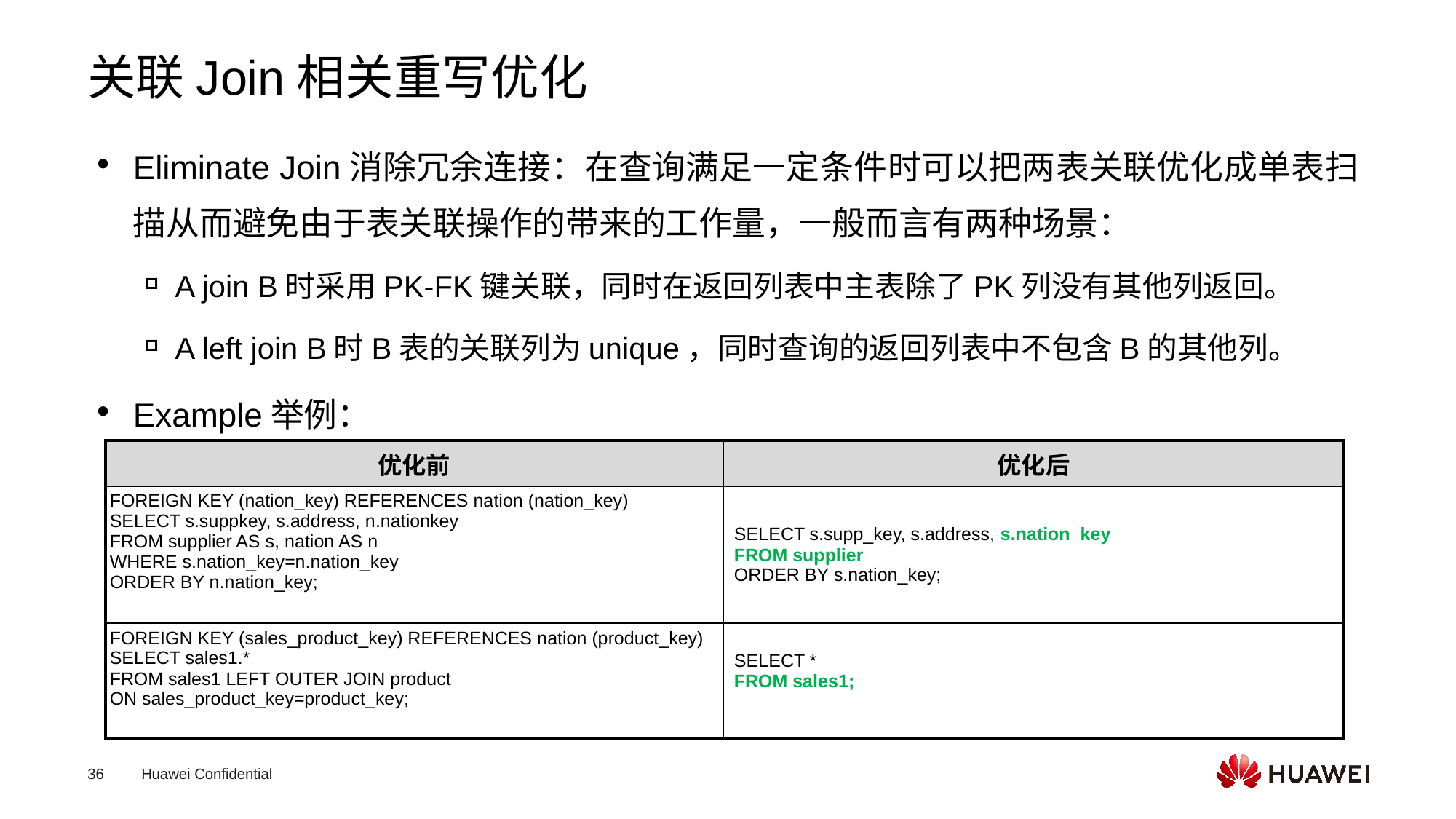

# 关联Join相关重写优化
Eliminate Join消除冗余连接：在查询满足一定条件时可以把两表关联优化成单表扫描从而避免由于表关联操作的带来的工作量，一般而言有两种场景：
A join B时采用PK-FK键关联，同时在返回列表中主表除了PK列没有其他列返回。
A left join B时B表的关联列为unique，同时查询的返回列表中不包含B的其他列。
Example举例：

| 优化前 | 优化后 |
| --- | --- |
| FOREIGN KEY (nation\_key) REFERENCES nation (nation\_key) SELECT s.suppkey, s.address, n.nationkey FROM supplier AS s, nation AS n WHERE s.nation\_key=n.nation\_key ORDER BY n.nation\_key; | SELECT s.supp\_key, s.address, s.nation\_key FROM supplier ORDER BY s.nation\_key; |
| FOREIGN KEY (sales\_product\_key) REFERENCES nation (product\_key) SELECT sales1.\* FROM sales1 LEFT OUTER JOIN product ON sales\_product\_key=product\_key; | SELECT \* FROM sales1; |